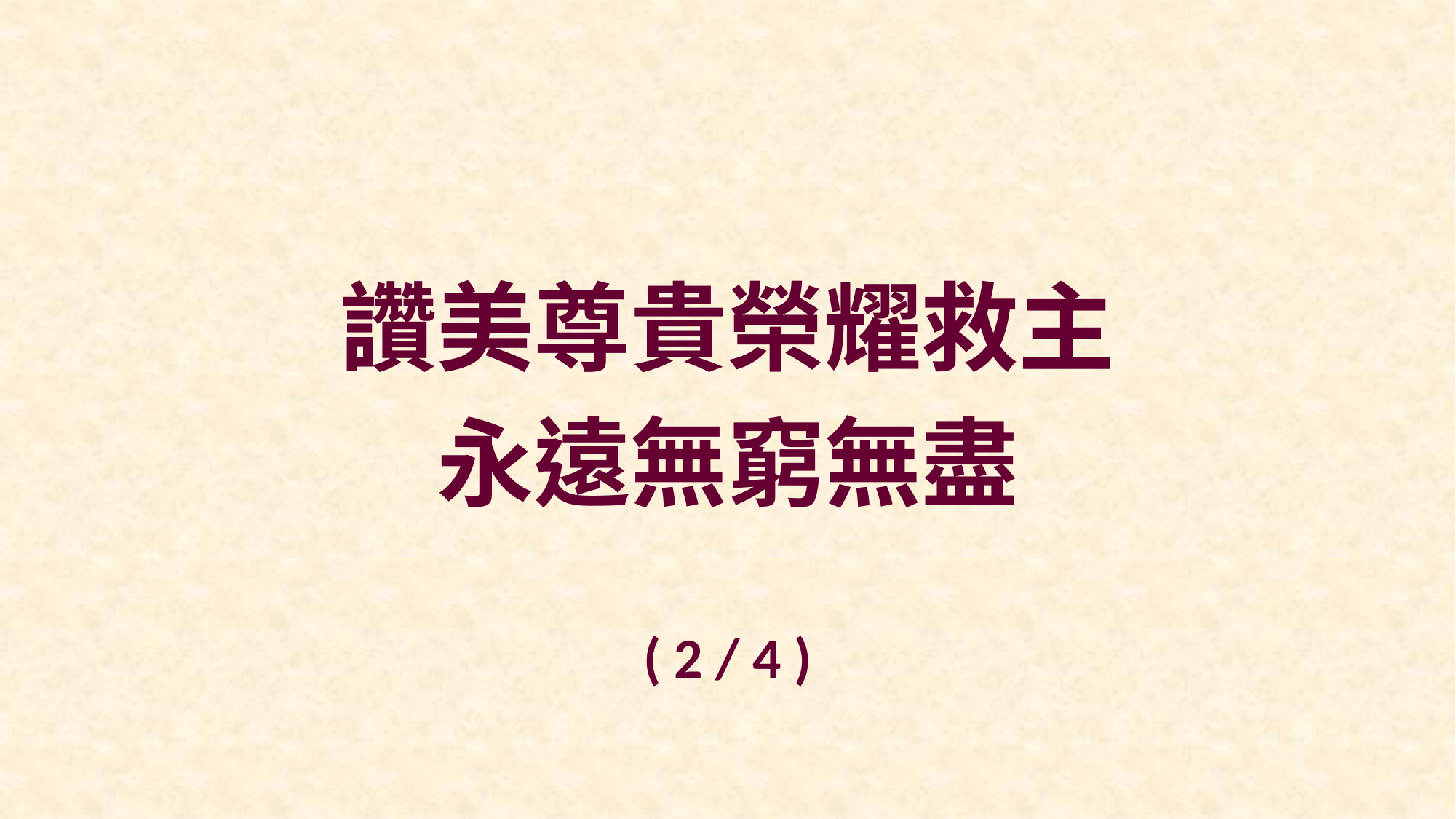

讚美尊貴榮耀救主
永遠無窮無盡
( 2 / 4 )